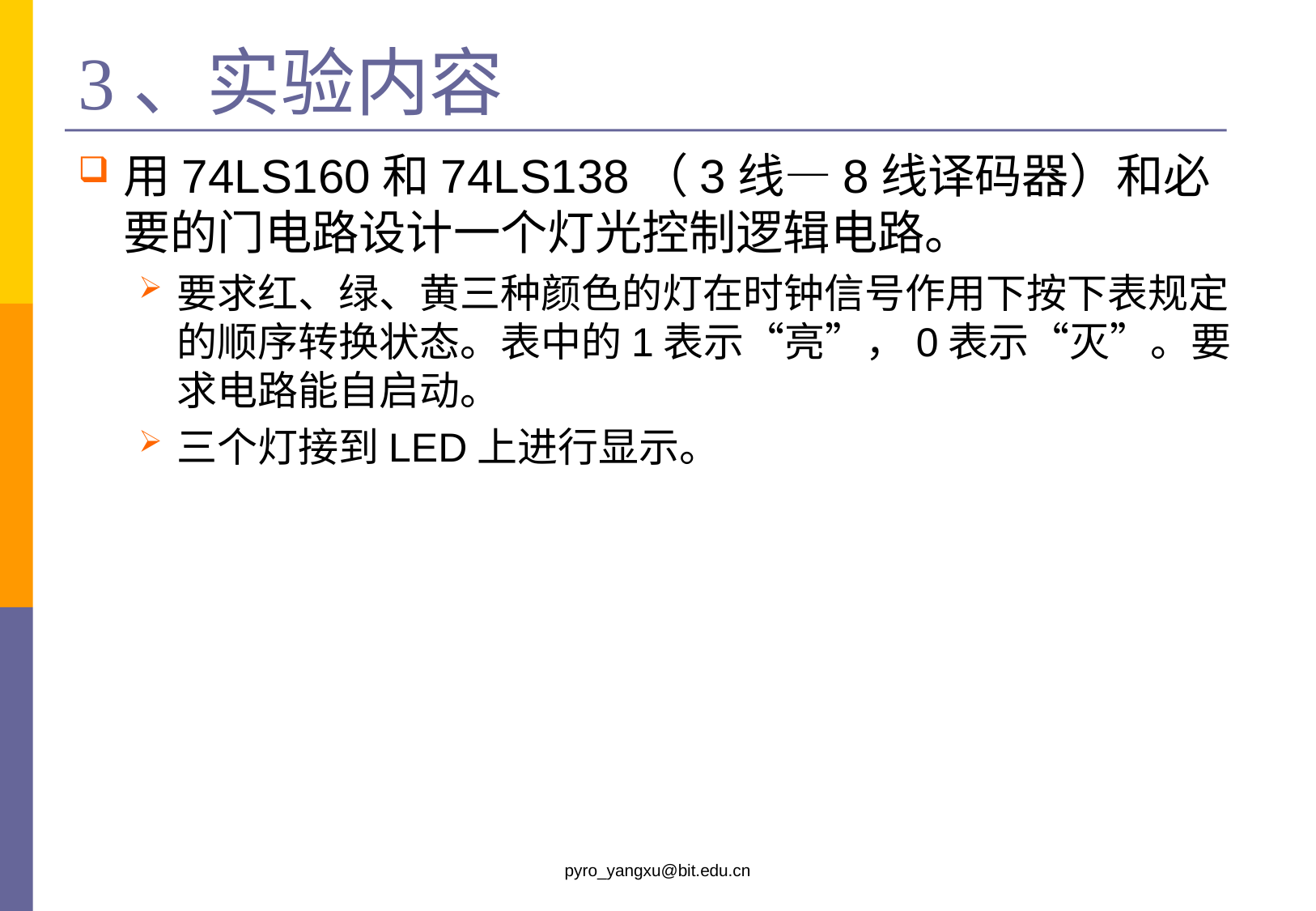

# 3、实验内容
用74LS160和74LS138（3线—8线译码器）和必要的门电路设计一个灯光控制逻辑电路。
要求红、绿、黄三种颜色的灯在时钟信号作用下按下表规定的顺序转换状态。表中的1表示“亮”，0表示“灭”。要求电路能自启动。
三个灯接到LED上进行显示。
pyro_yangxu@bit.edu.cn